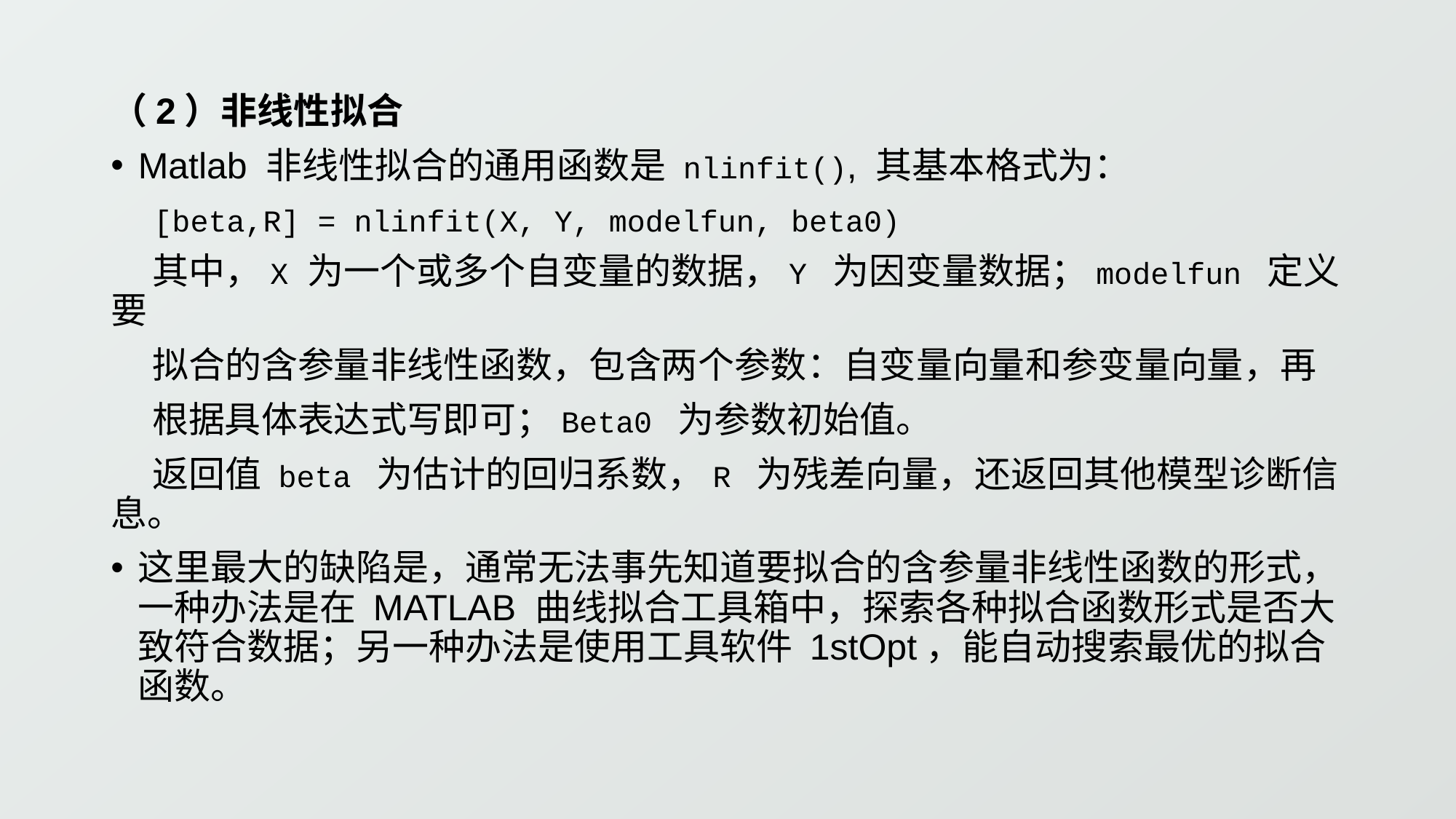

（2）非线性拟合
Matlab 非线性拟合的通用函数是 nlinfit(), 其基本格式为：
[beta,R] = nlinfit(X, Y, modelfun, beta0)
    其中，X 为一个或多个自变量的数据，Y 为因变量数据；modelfun 定义要
    拟合的含参量非线性函数，包含两个参数：自变量向量和参变量向量，再
    根据具体表达式写即可；Beta0 为参数初始值。
    返回值 beta 为估计的回归系数，R 为残差向量，还返回其他模型诊断信息。
这里最大的缺陷是，通常无法事先知道要拟合的含参量非线性函数的形式，一种办法是在 MATLAB 曲线拟合工具箱中，探索各种拟合函数形式是否大致符合数据；另一种办法是使用工具软件 1stOpt，能自动搜索最优的拟合函数。